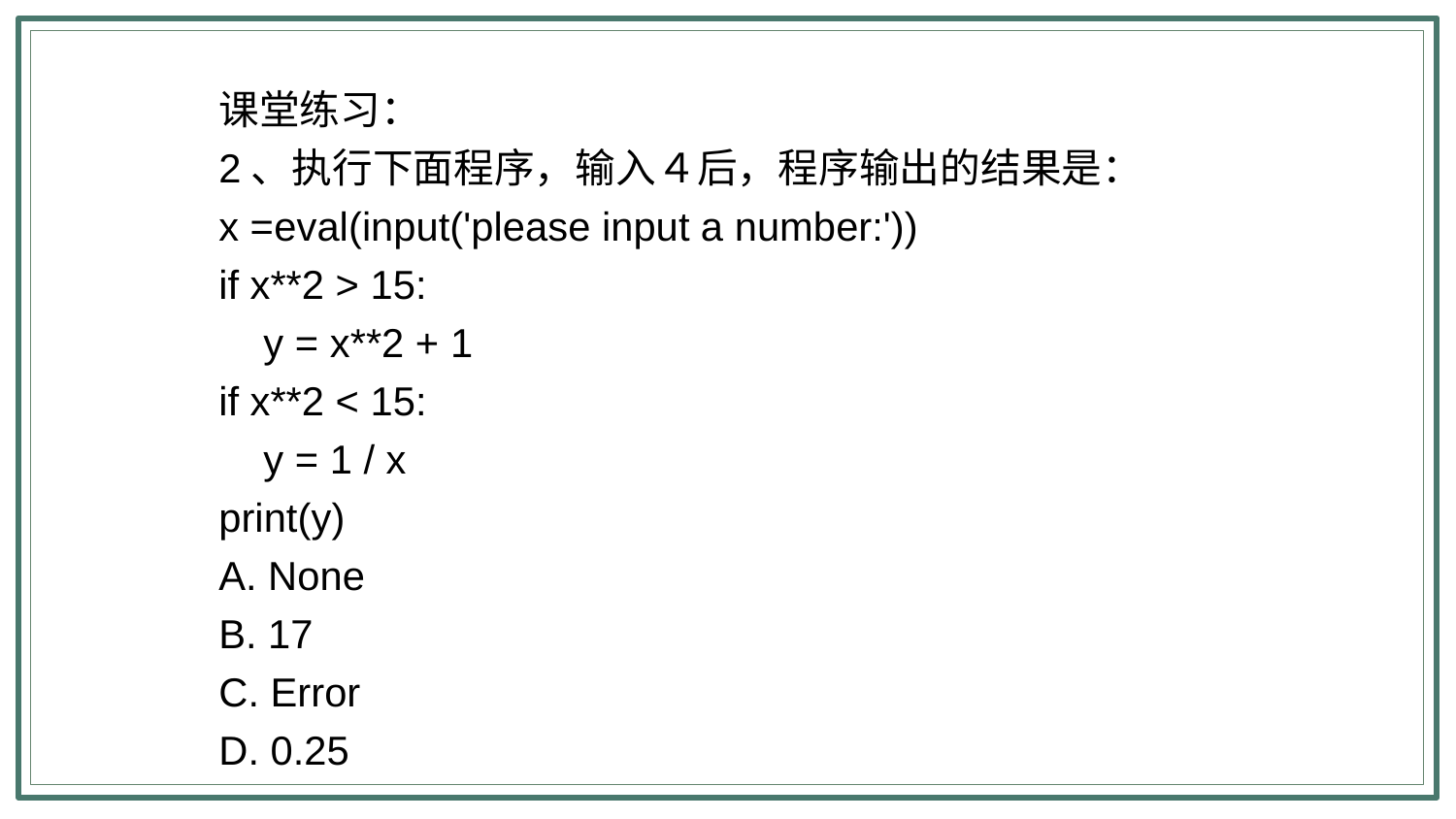

课堂练习：
2、执行下面程序，输入４后，程序输出的结果是：
x =eval(input('please input a number:'))
if x**2 > 15:
    y = x**2 + 1
if x**2 < 15:
    y = 1 / x
print(y)
A. None
B. 17
C. Error
D. 0.25